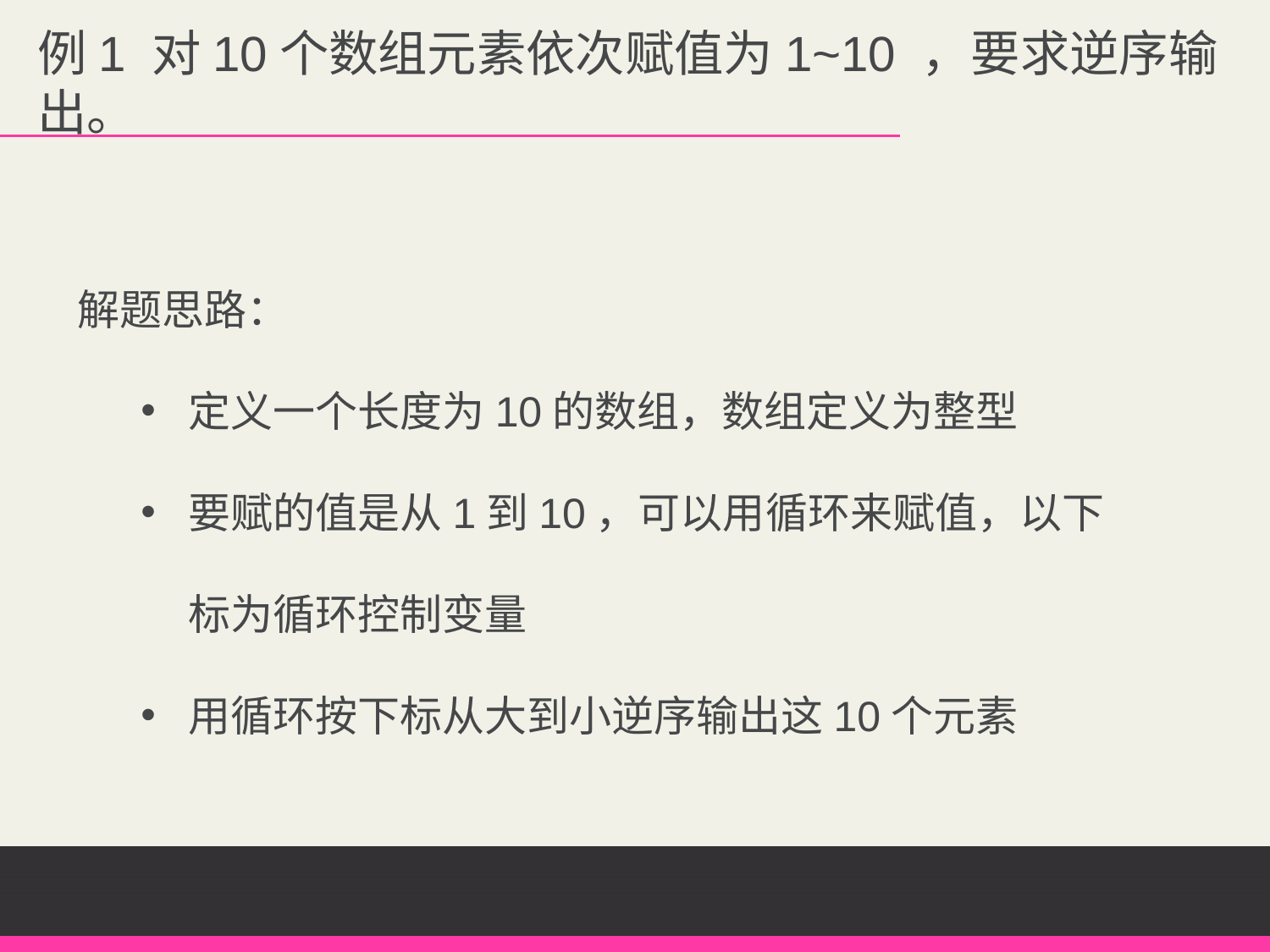

例1 对10个数组元素依次赋值为1~10 ，要求逆序输出。
解题思路：
定义一个长度为10的数组，数组定义为整型
要赋的值是从1到10，可以用循环来赋值，以下标为循环控制变量
用循环按下标从大到小逆序输出这10个元素